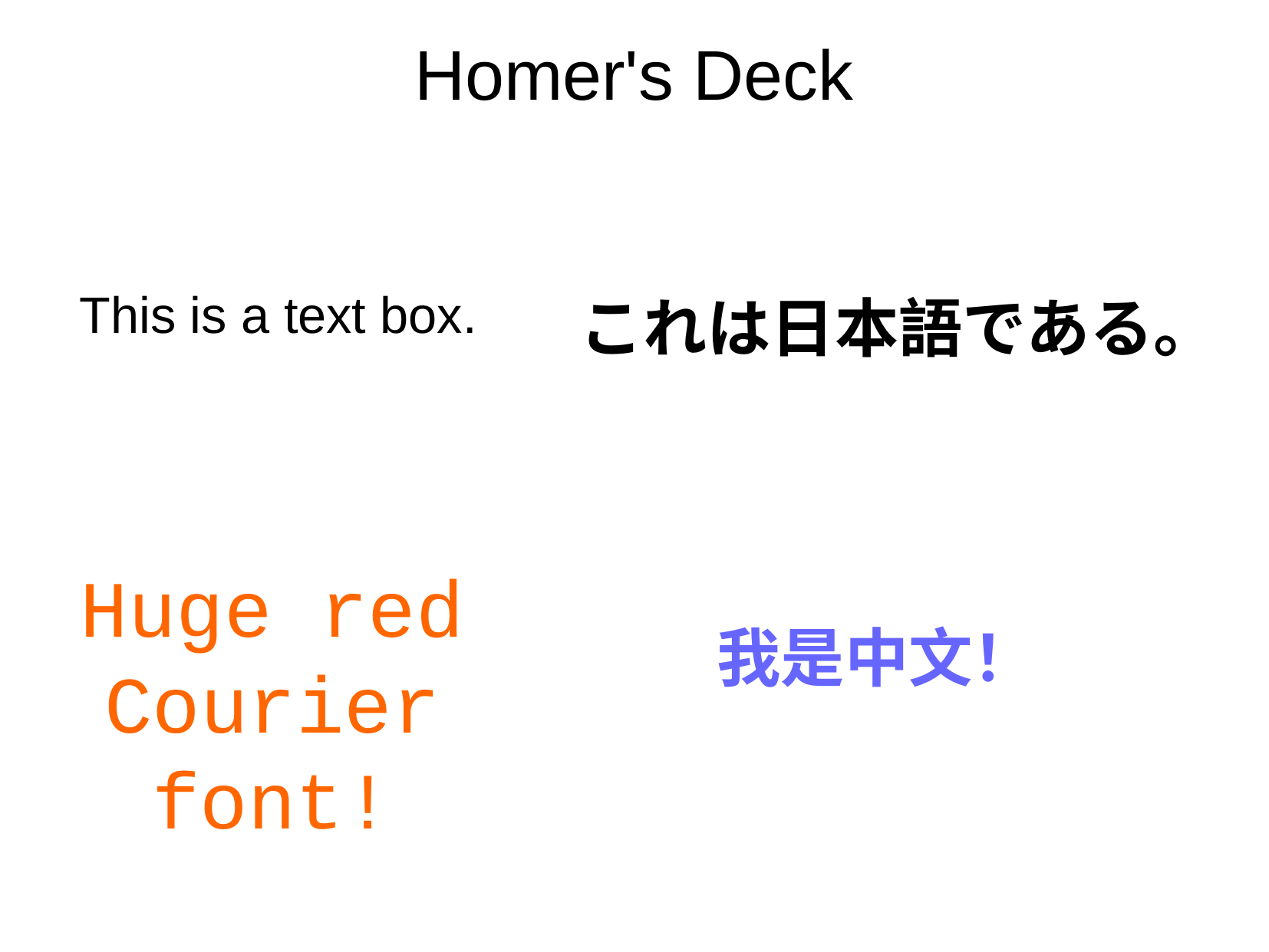

Homer's Deck
This is a text box.
これは日本語である。
我是中文！
Huge red Courier font!